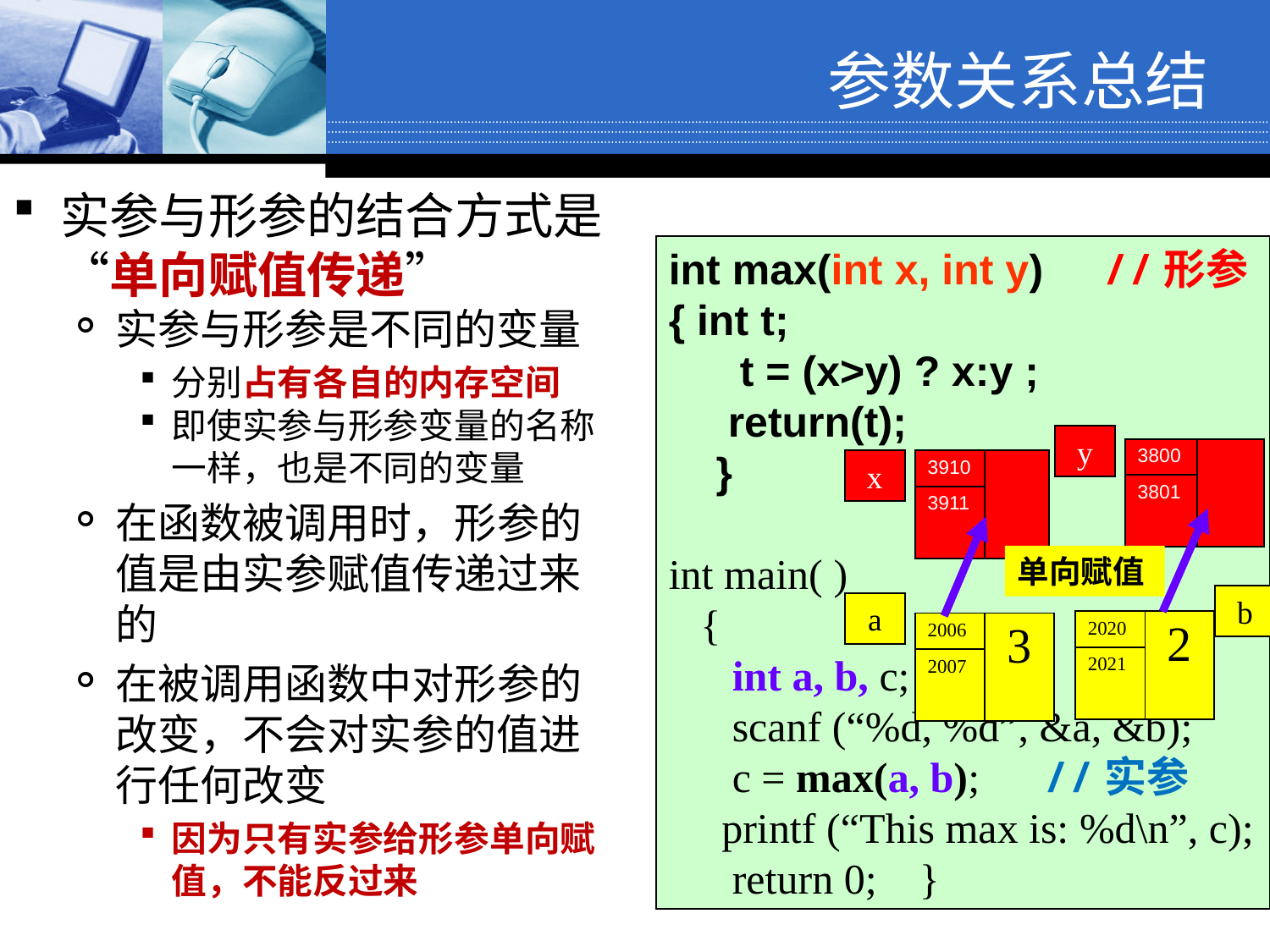

参数关系总结
实参与形参的结合方式是“单向赋值传递”
实参与形参是不同的变量
分别占有各自的内存空间
即使实参与形参变量的名称一样，也是不同的变量
在函数被调用时，形参的值是由实参赋值传递过来的
在被调用函数中对形参的改变，不会对实参的值进行任何改变
因为只有实参给形参单向赋值，不能反过来
int max(int x, int y)     //形参
{ int t;
      t = (x>y) ? x:y ;
     return(t);
    }

int main( )
   {
      int a, b, c;
      scanf (“%d, %d”, &a, &b);
      c = max(a, b);      //实参
     printf (“This max is: %d\n”, c);
      return 0;    }
y
| 3800 |  |
| --- | --- |
| 3801 |  |
| 3910 |  |
| --- | --- |
| 3911 |  |
x

单向赋值
b
a
| 2020 | 2 |
| --- | --- |
| 2021 |  |
| 2006 | 3 |
| --- | --- |
| 2007 |  |